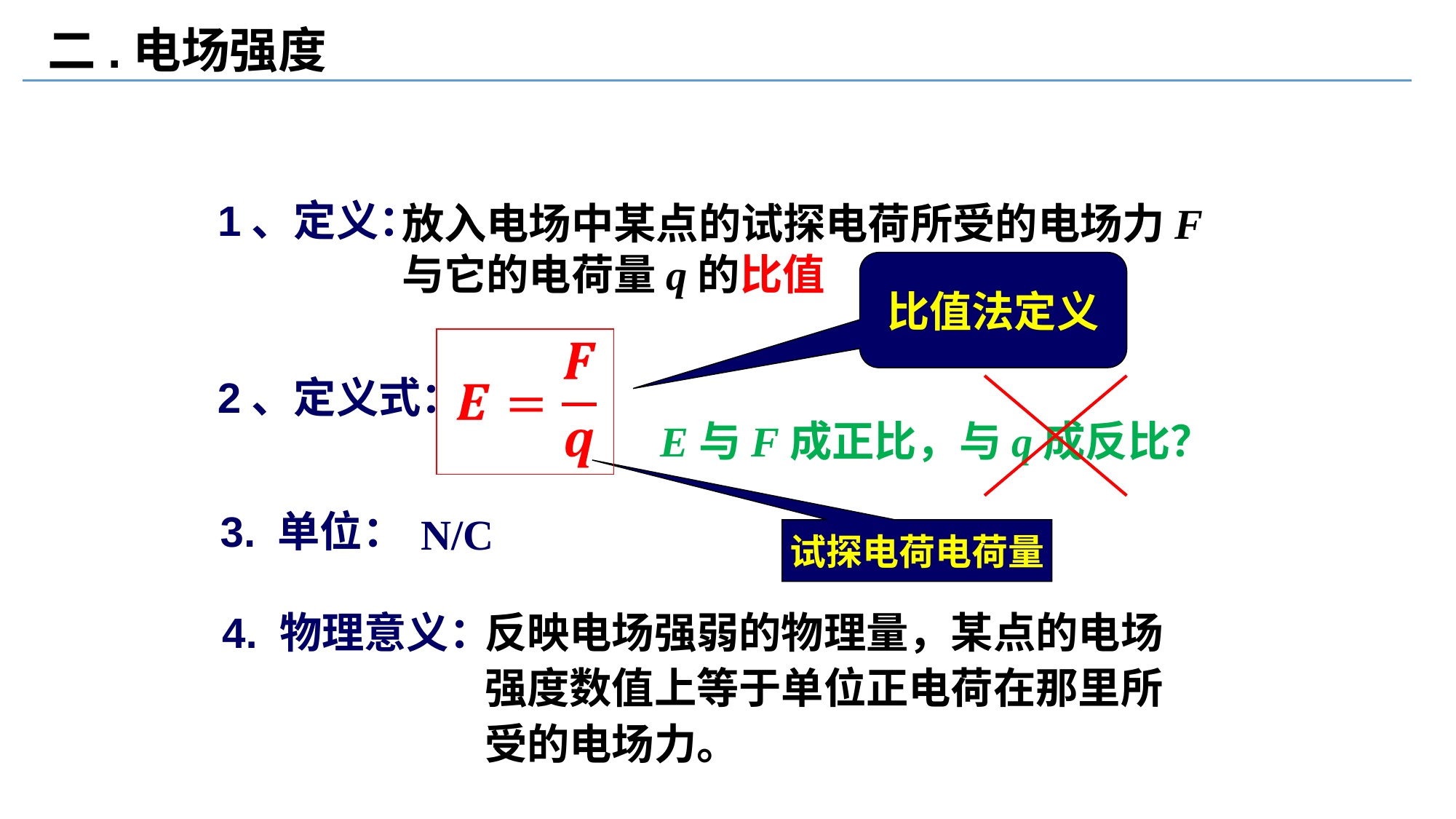

二.电场强度
1、定义：
放入电场中某点的试探电荷所受的电场力F
与它的电荷量q的比值
比值法定义

2、定义式：

E与F成正比，与q成反比？
3. 单位：
N/C
试探电荷电荷量
4. 物理意义：
反映电场强弱的物理量，某点的电场强度数值上等于单位正电荷在那里所受的电场力。